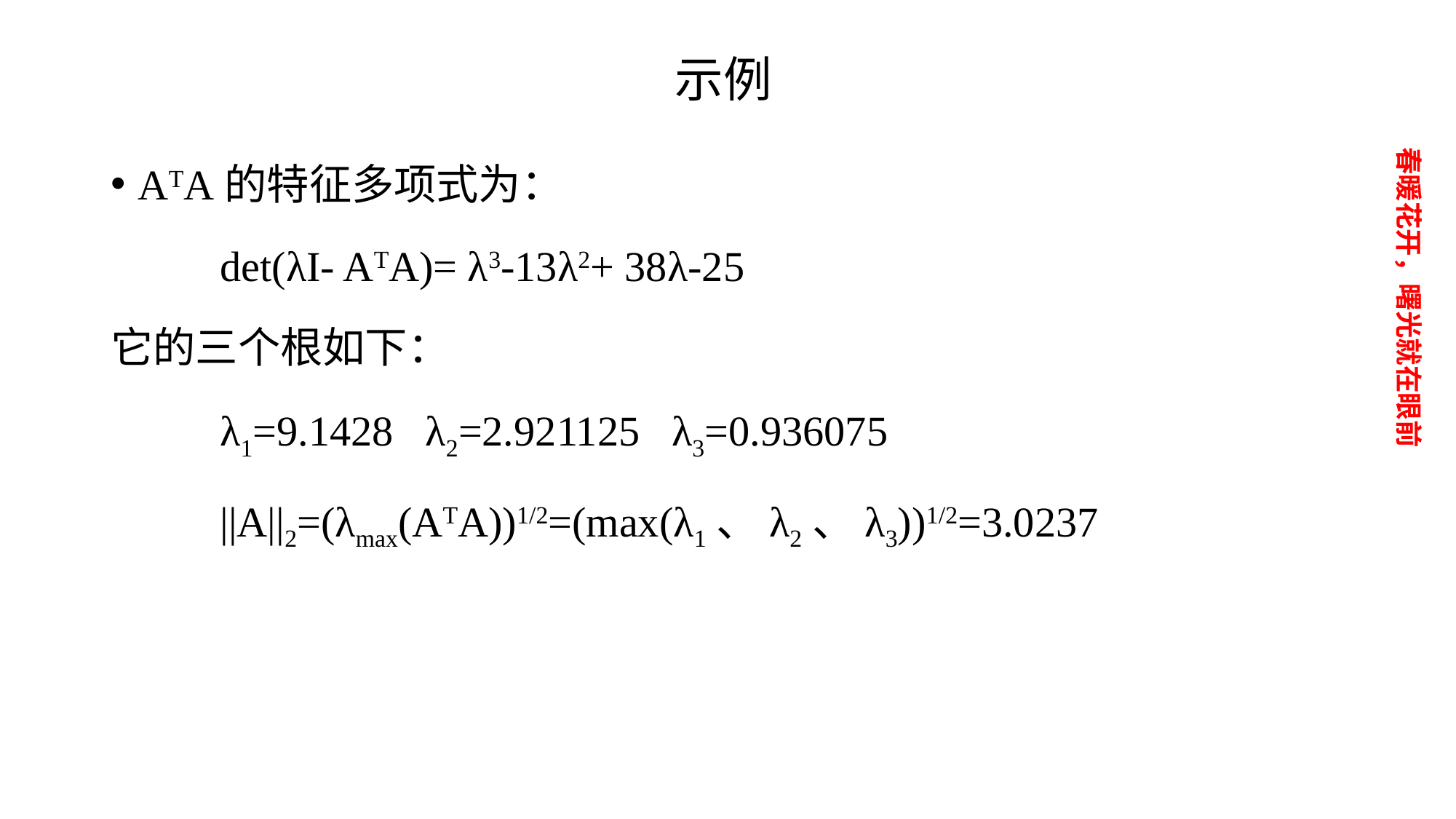

# 示例
ATA的特征多项式为：
	det(λI- ATA)= λ3-13λ2+ 38λ-25
它的三个根如下：
	λ1=9.1428   λ2=2.921125   λ3=0.936075
	||A||2=(λmax(ATA))1/2=(max(λ1、λ2、λ3))1/2=3.0237